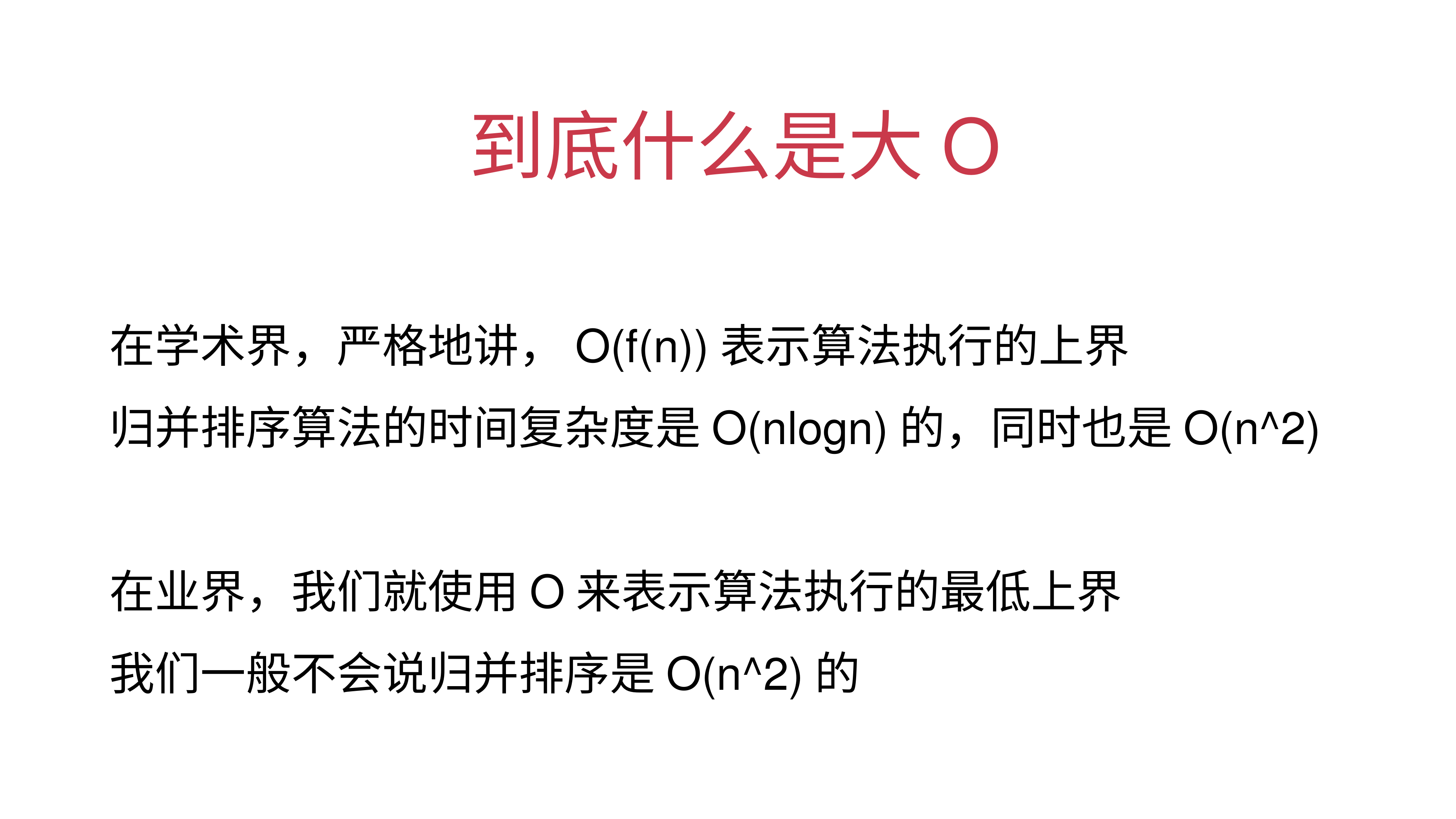

# 到底什么是大O
在学术界，严格地讲，O(f(n))表示算法执行的上界
归并排序算法的时间复杂度是O(nlogn)的，同时也是O(n^2)

在业界，我们就使用O来表示算法执行的最低上界
我们一般不会说归并排序是O(n^2)的